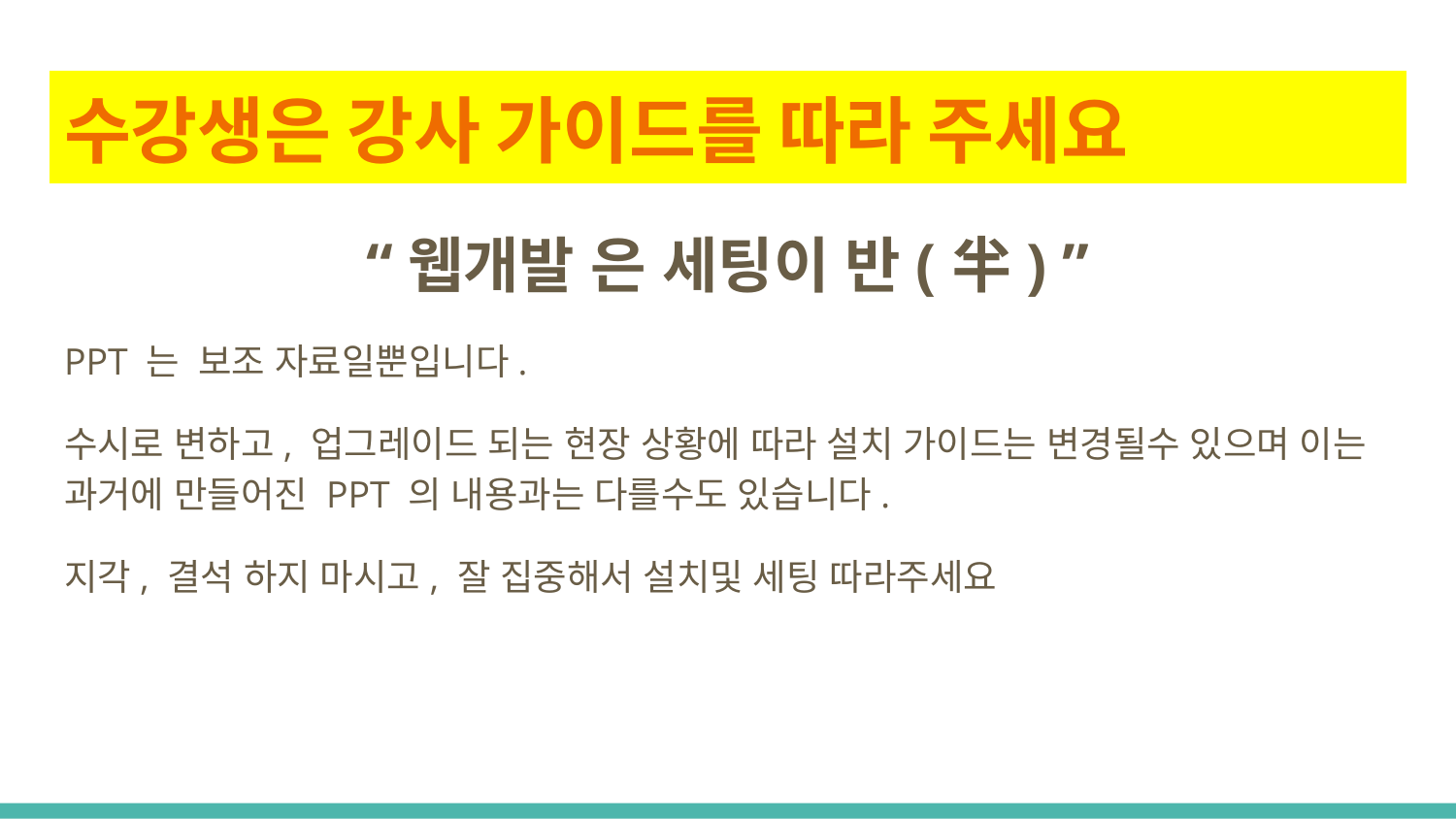

# 수강생은 강사 가이드를 따라 주세요
“웹개발 은 세팅이 반(半) ”
PPT 는  보조 자료일뿐입니다.
수시로 변하고, 업그레이드 되는 현장 상황에 따라 설치 가이드는 변경될수 있으며 이는 과거에 만들어진 PPT 의 내용과는 다를수도 있습니다.
지각, 결석 하지 마시고, 잘 집중해서 설치및 세팅 따라주세요